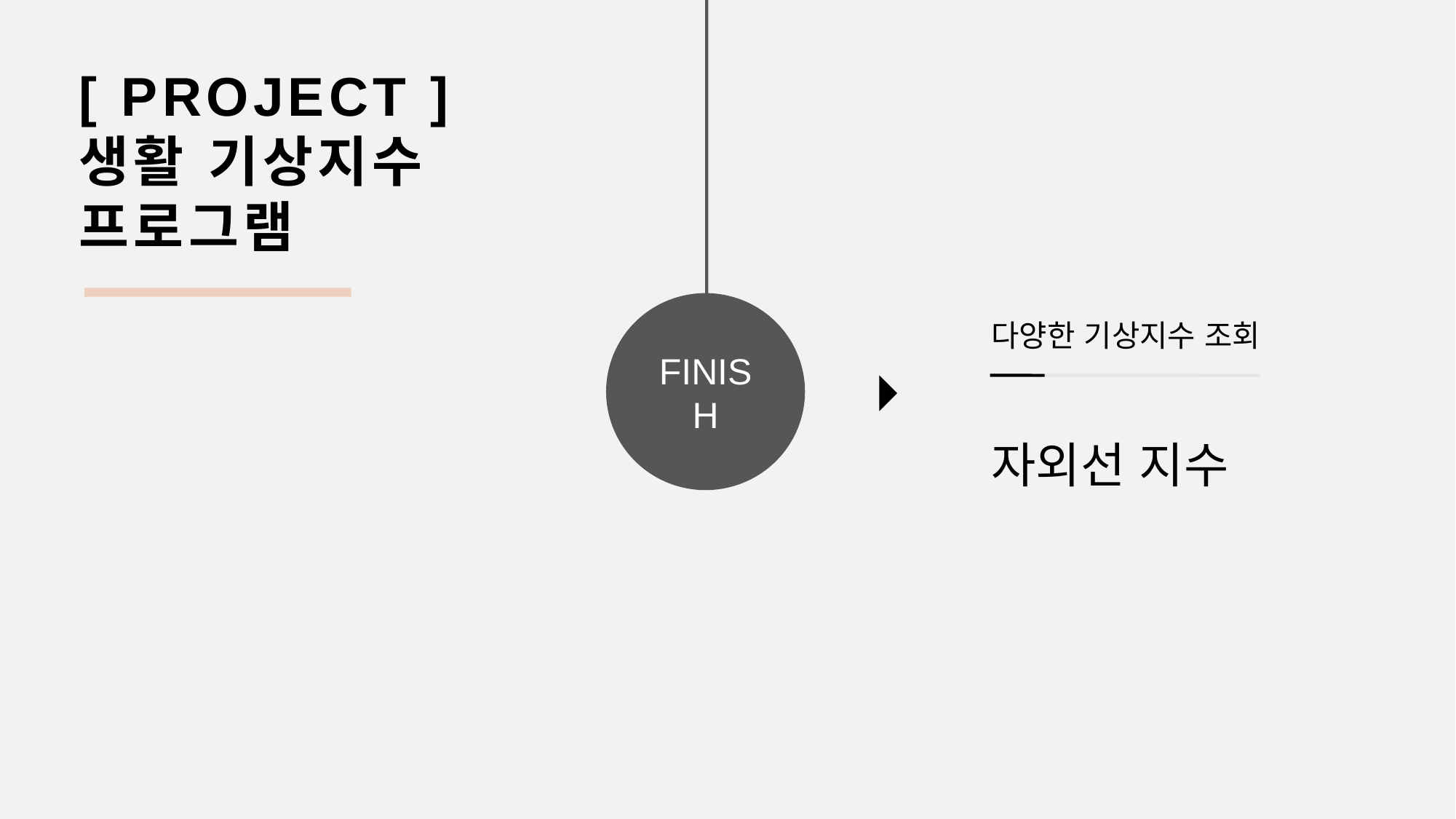

FINISH
[ PROJECT ]
생활 기상지수
프로그램

다양한 기상지수 조회

자외선 지수